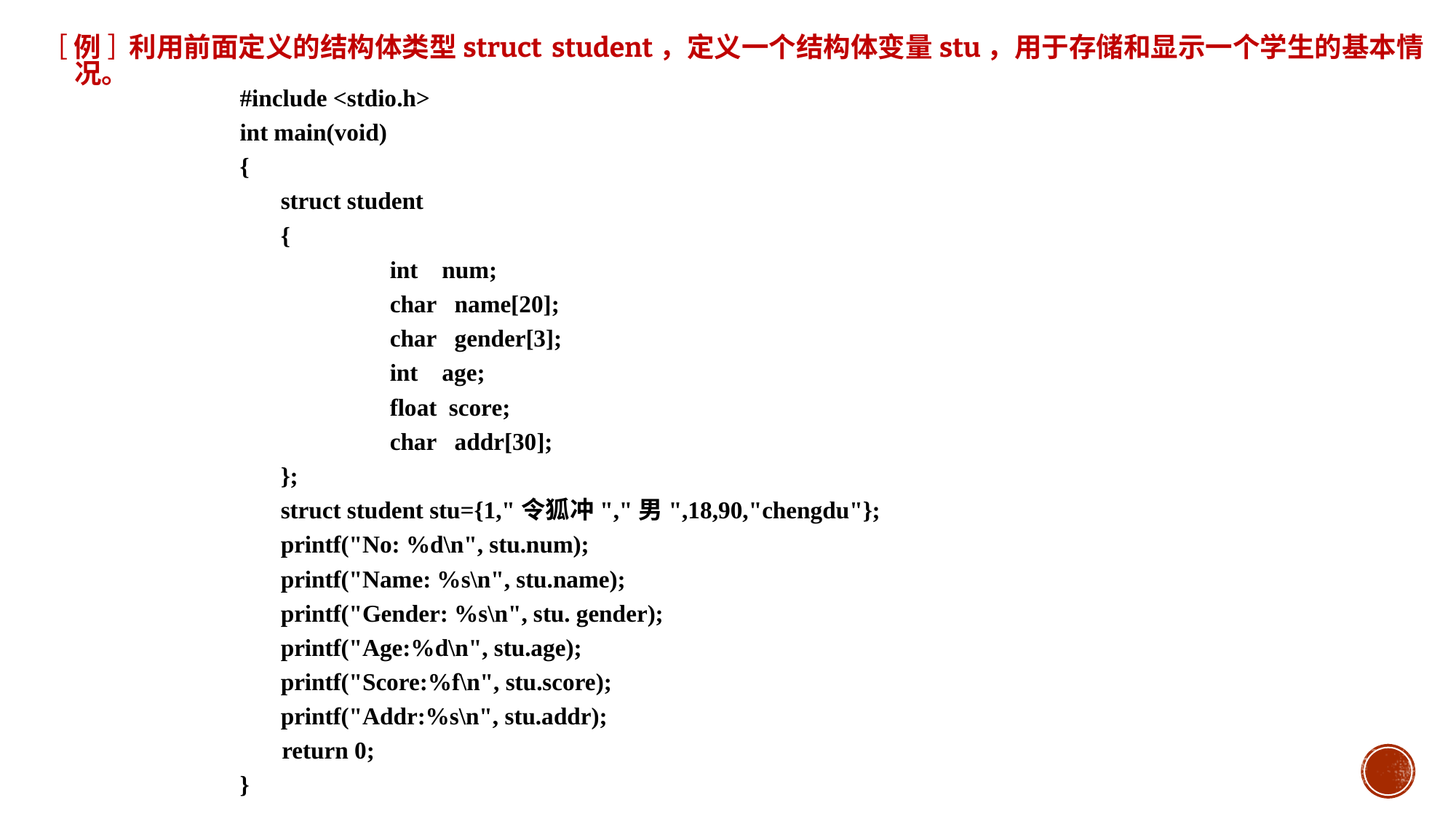

[例] 利用前面定义的结构体类型struct  student，定义一个结构体变量stu，用于存储和显示一个学生的基本情况。
#include <stdio.h>
int main(void)
{
	struct student
	{
		int    num;
		char   name[20];
		char   gender[3];
		int    age;
		float  score;
		char   addr[30];
 	};
	struct student stu={1,"令狐冲","男",18,90,"chengdu"};
	printf("No: %d\n", stu.num);
	printf("Name: %s\n", stu.name);
	printf("Gender: %s\n", stu. gender);
	printf("Age:%d\n", stu.age);
	printf("Score:%f\n", stu.score);
	printf("Addr:%s\n", stu.addr);
       return 0;
}
21